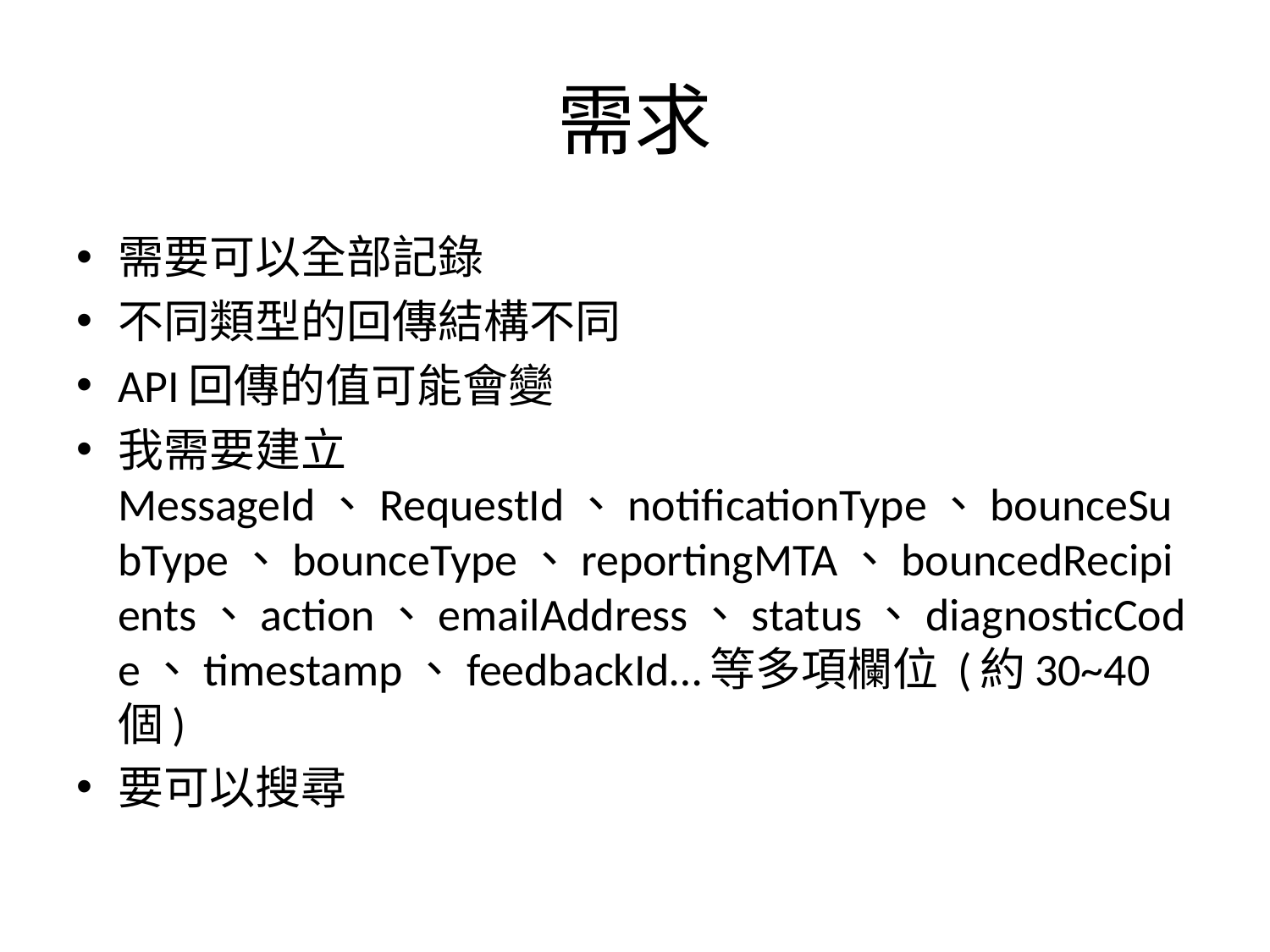

# 需求
需要可以全部記錄
不同類型的回傳結構不同
API回傳的值可能會變
我需要建立
MessageId、RequestId、notificationType、bounceSubType、bounceType、reportingMTA、bouncedRecipients、action、emailAddress、status、diagnosticCode、timestamp、feedbackId…等多項欄位 (約30~40個)
要可以搜尋